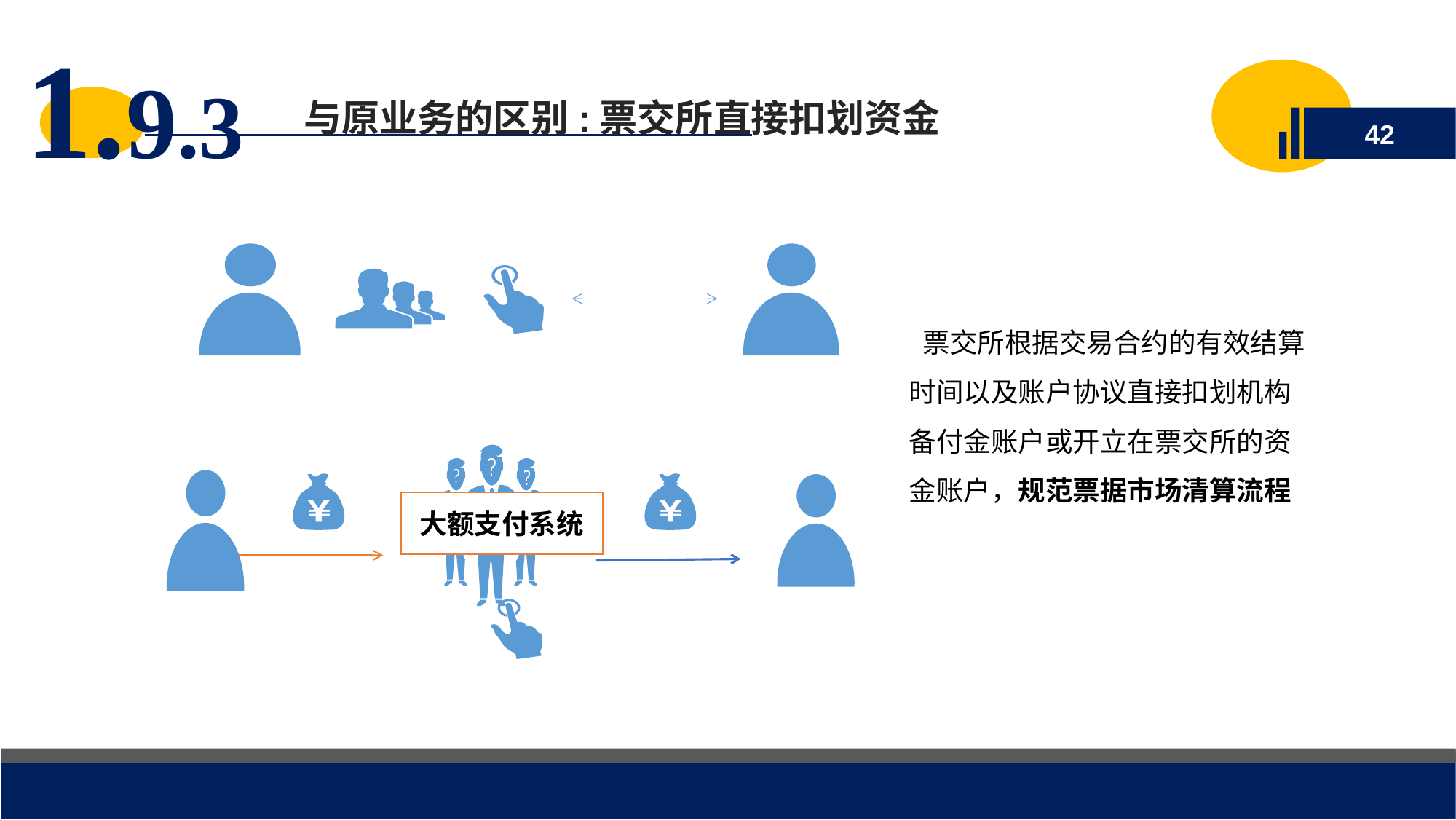

与原业务的区别:票交所直接扣划资金
1.9.3

42

 票交所根据交易合约的有效结算时间以及账户协议直接扣划机构备付金账户或开立在票交所的资金账户，规范票据市场清算流程

大额支付系统